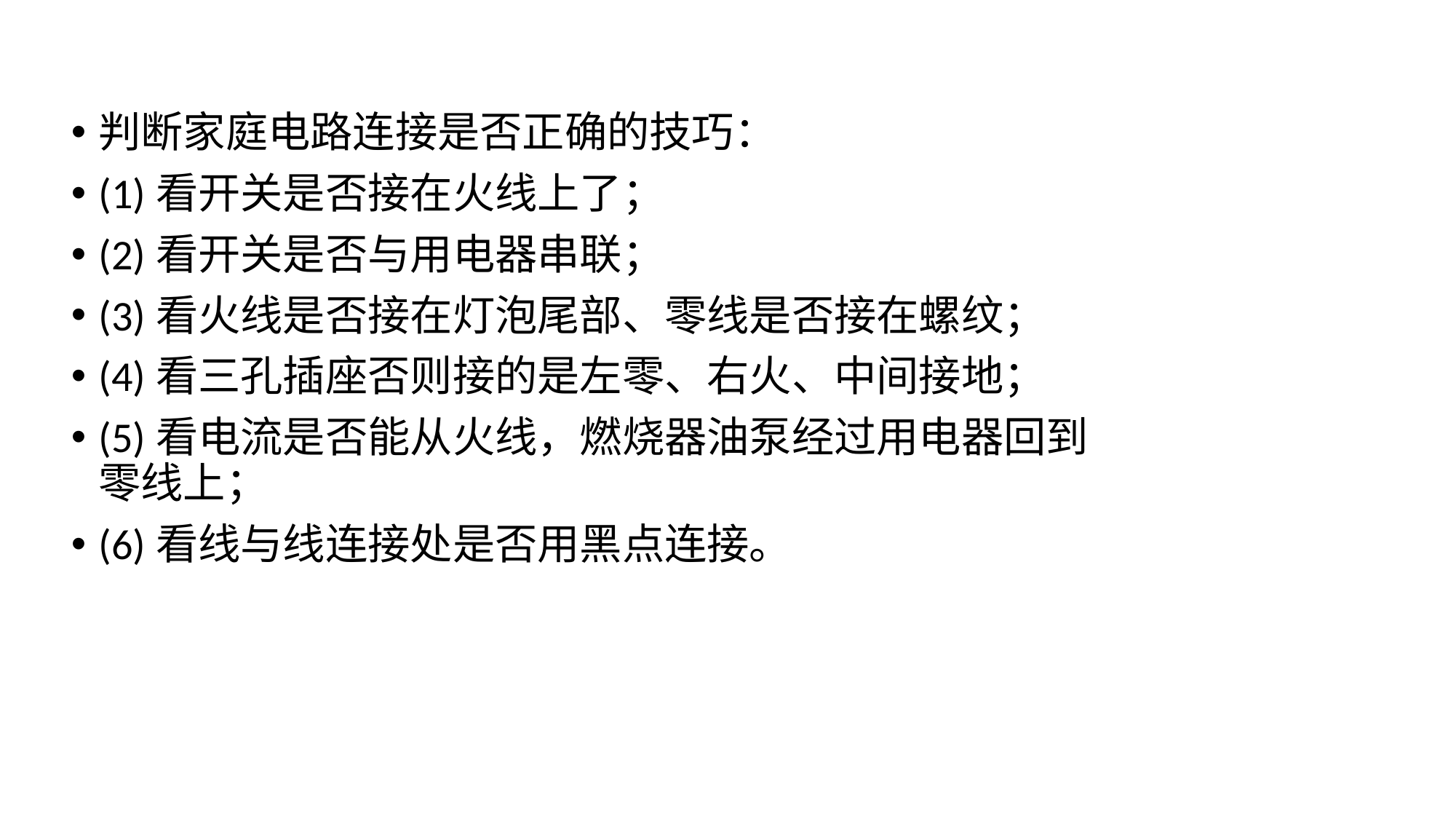

判断家庭电路连接是否正确的技巧：
(1)看开关是否接在火线上了；
(2)看开关是否与用电器串联；
(3)看火线是否接在灯泡尾部、零线是否接在螺纹；
(4)看三孔插座否则接的是左零、右火、中间接地；
(5)看电流是否能从火线，燃烧器油泵经过用电器回到零线上；
(6)看线与线连接处是否用黑点连接。